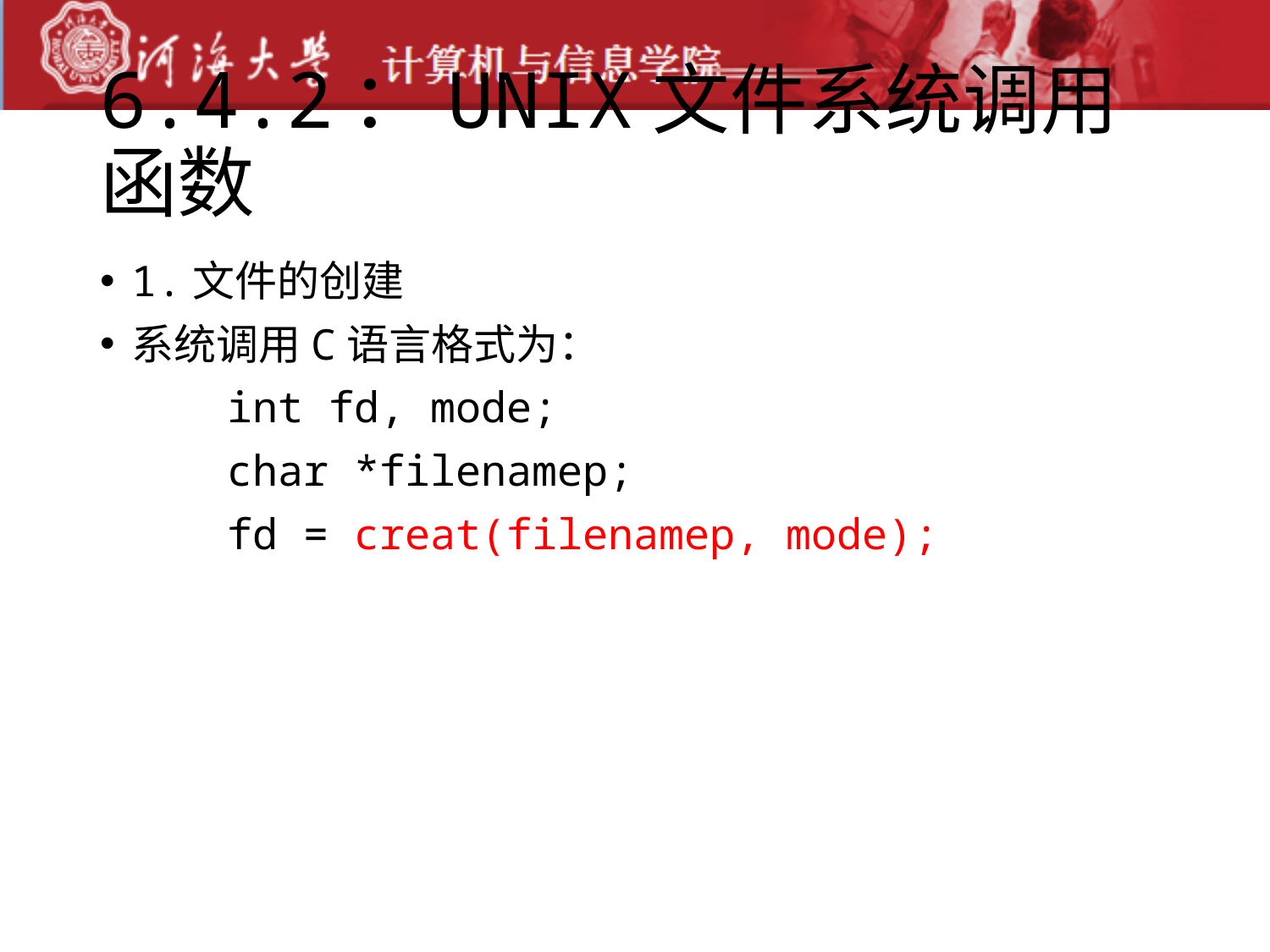

# 6.4.2：UNIX文件系统调用函数
1.文件的创建
系统调用C语言格式为：
     int fd, mode;
     char *filenamep;
     fd = creat(filenamep, mode);